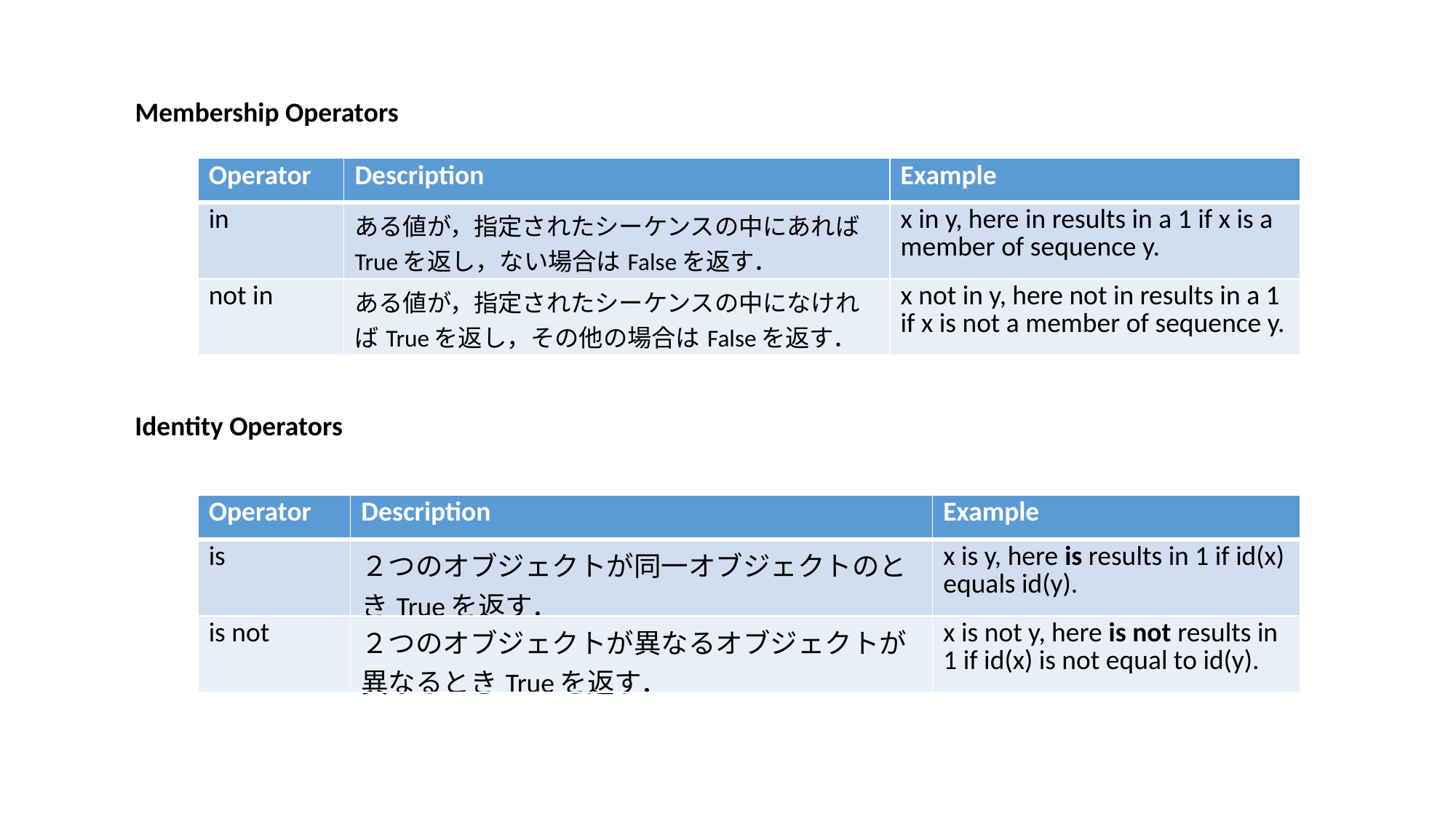

Membership Operators
| Operator | Description | Example |
| --- | --- | --- |
| in | ある値が，指定されたシーケンスの中にあればTrueを返し，ない場合はFalseを返す． | x in y, here in results in a 1 if x is a member of sequence y. |
| not in | ある値が，指定されたシーケンスの中になければTrueを返し，その他の場合はFalseを返す． | x not in y, here not in results in a 1 if x is not a member of sequence y. |
Identity Operators
| Operator | Description | Example |
| --- | --- | --- |
| is | ２つのオブジェクトが同一オブジェクトのときTrueを返す． | x is y, here is results in 1 if id(x) equals id(y). |
| is not | ２つのオブジェクトが異なるオブジェクトが異なるときTrueを返す． | x is not y, here is not results in 1 if id(x) is not equal to id(y). |